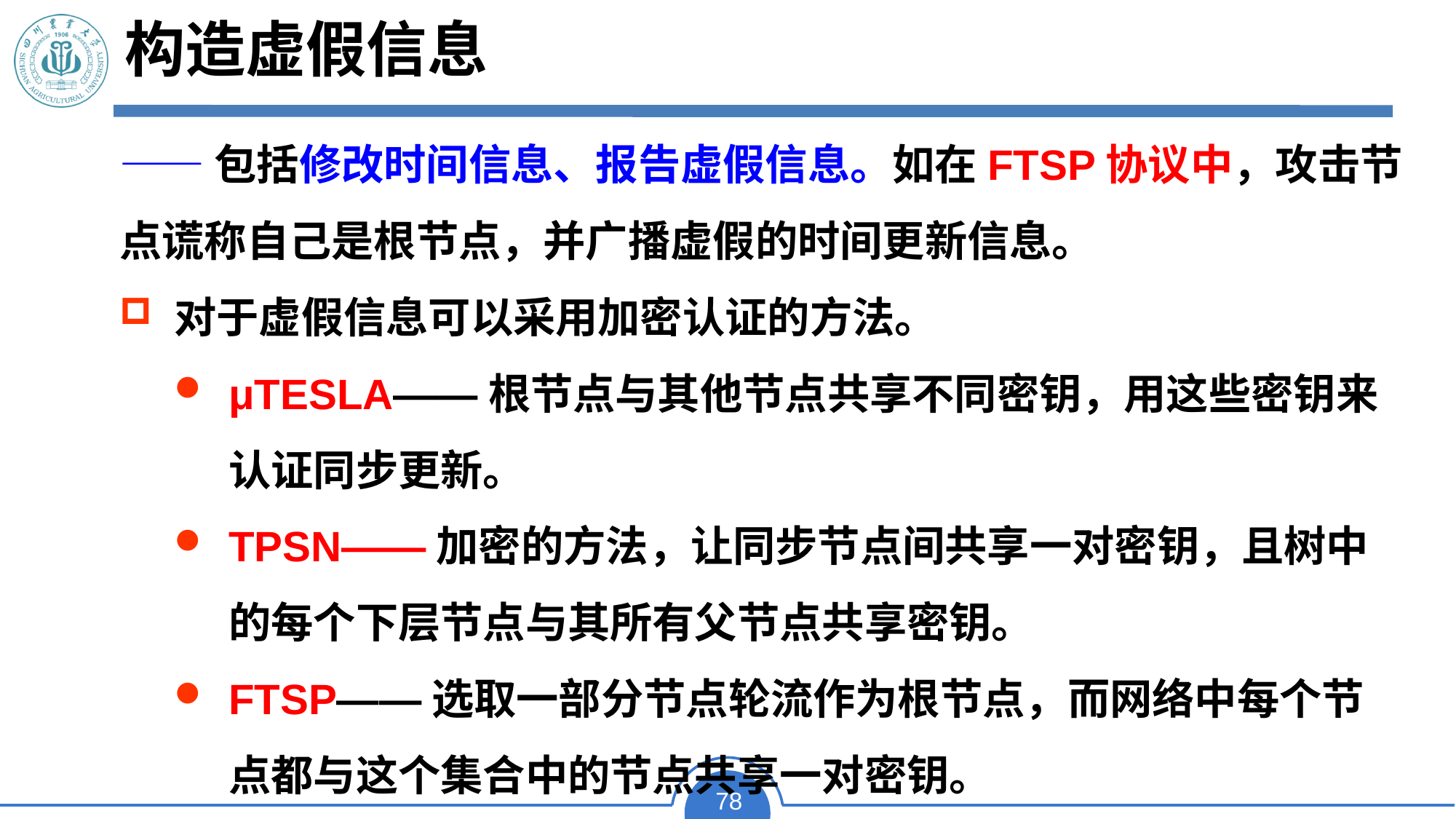

# 构造虚假信息
——包括修改时间信息、报告虚假信息。如在FTSP协议中，攻击节点谎称自己是根节点，并广播虚假的时间更新信息。
对于虚假信息可以采用加密认证的方法。
μTESLA——根节点与其他节点共享不同密钥，用这些密钥来认证同步更新。
TPSN——加密的方法，让同步节点间共享一对密钥，且树中的每个下层节点与其所有父节点共享密钥。
FTSP——选取一部分节点轮流作为根节点，而网络中每个节点都与这个集合中的节点共享一对密钥。